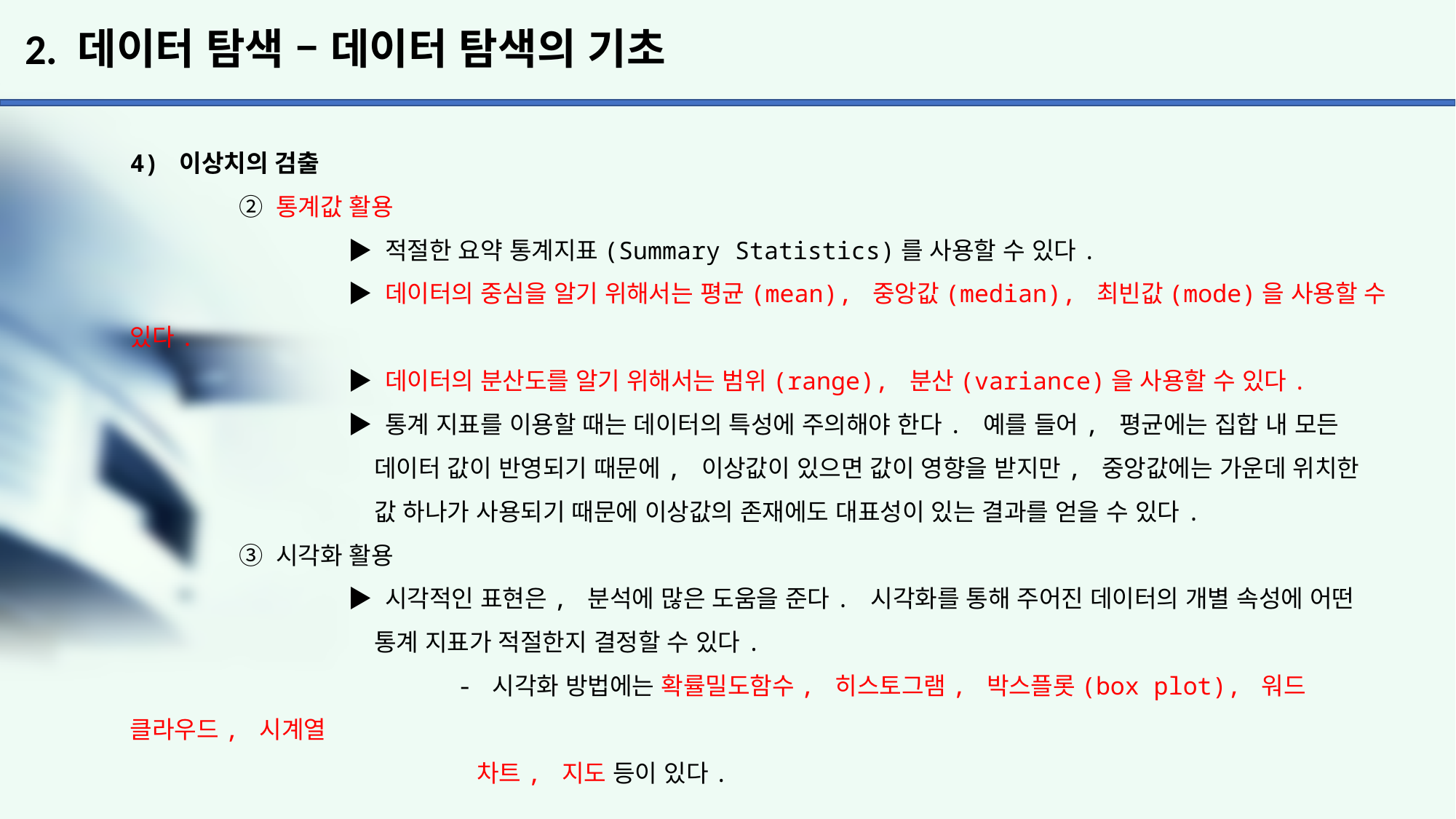

# 2. 데이터 탐색 – 데이터 탐색의 기초
4) 이상치의 검출
	② 통계값 활용
		▶ 적절한 요약 통계지표(Summary Statistics)를 사용할 수 있다.
		▶ 데이터의 중심을 알기 위해서는 평균(mean), 중앙값(median), 최빈값(mode)을 사용할 수 있다.
		▶ 데이터의 분산도를 알기 위해서는 범위(range), 분산(variance)을 사용할 수 있다.
		▶ 통계 지표를 이용할 때는 데이터의 특성에 주의해야 한다. 예를 들어, 평균에는 집합 내 모든
		   데이터 값이 반영되기 때문에, 이상값이 있으면 값이 영향을 받지만, 중앙값에는 가운데 위치한
		   값 하나가 사용되기 때문에 이상값의 존재에도 대표성이 있는 결과를 얻을 수 있다.
	③ 시각화 활용
		▶ 시각적인 표현은, 분석에 많은 도움을 준다. 시각화를 통해 주어진 데이터의 개별 속성에 어떤
		   통계 지표가 적절한지 결정할 수 있다.
			- 시각화 방법에는 확률밀도함수, 히스토그램, 박스플롯(box plot), 워드 클라우드, 시계열
			  차트, 지도 등이 있다.